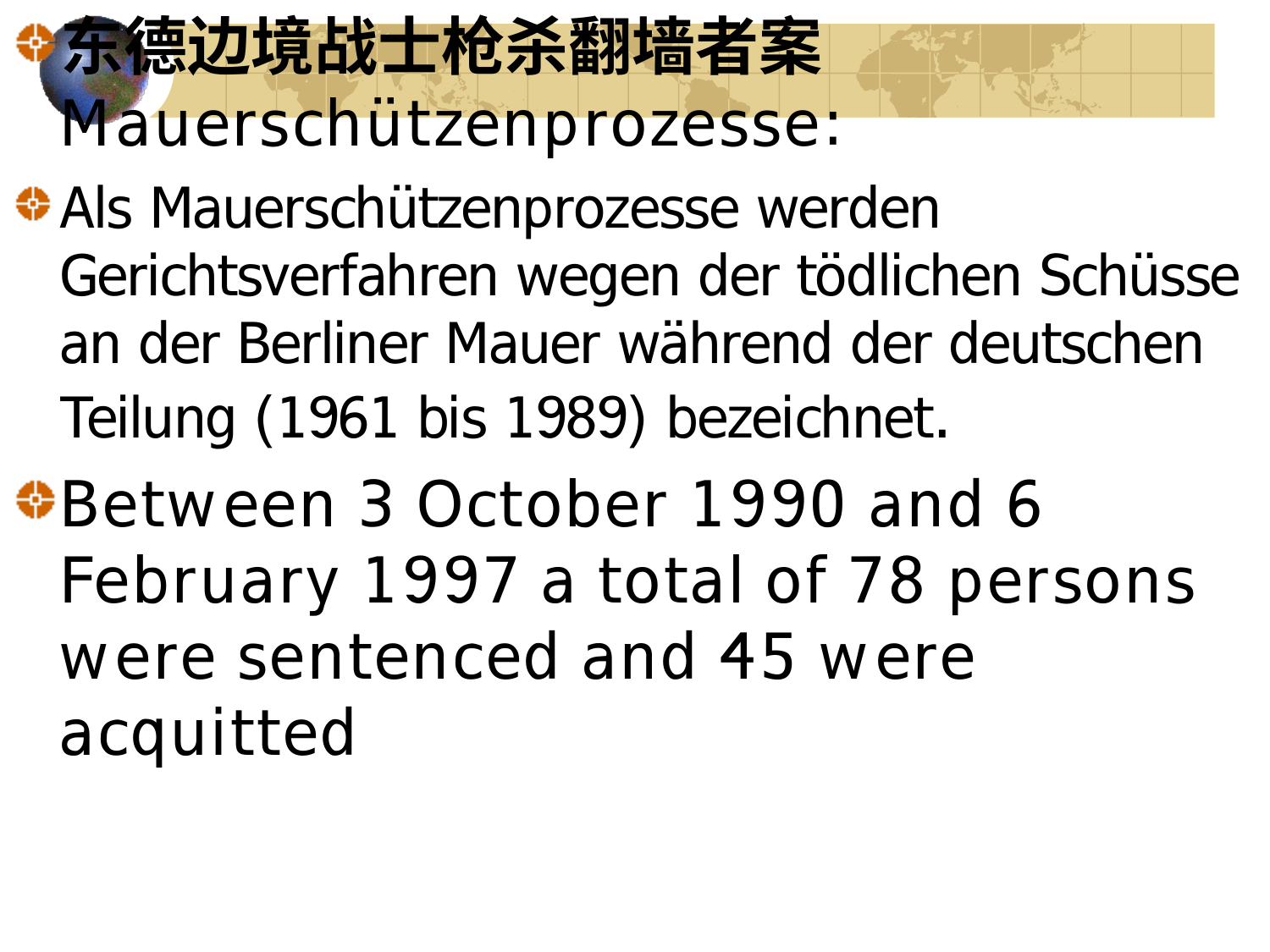

东德边境战士枪杀翻墙者案Mauerschützenprozesse:
Als Mauerschützenprozesse werden Gerichtsverfahren wegen der tödlichen Schüsse an der Berliner Mauer während der deutschen Teilung (1961 bis 1989) bezeichnet.
Between 3 October 1990 and 6 February 1997 a total of 78 persons were sentenced and 45 were acquitted